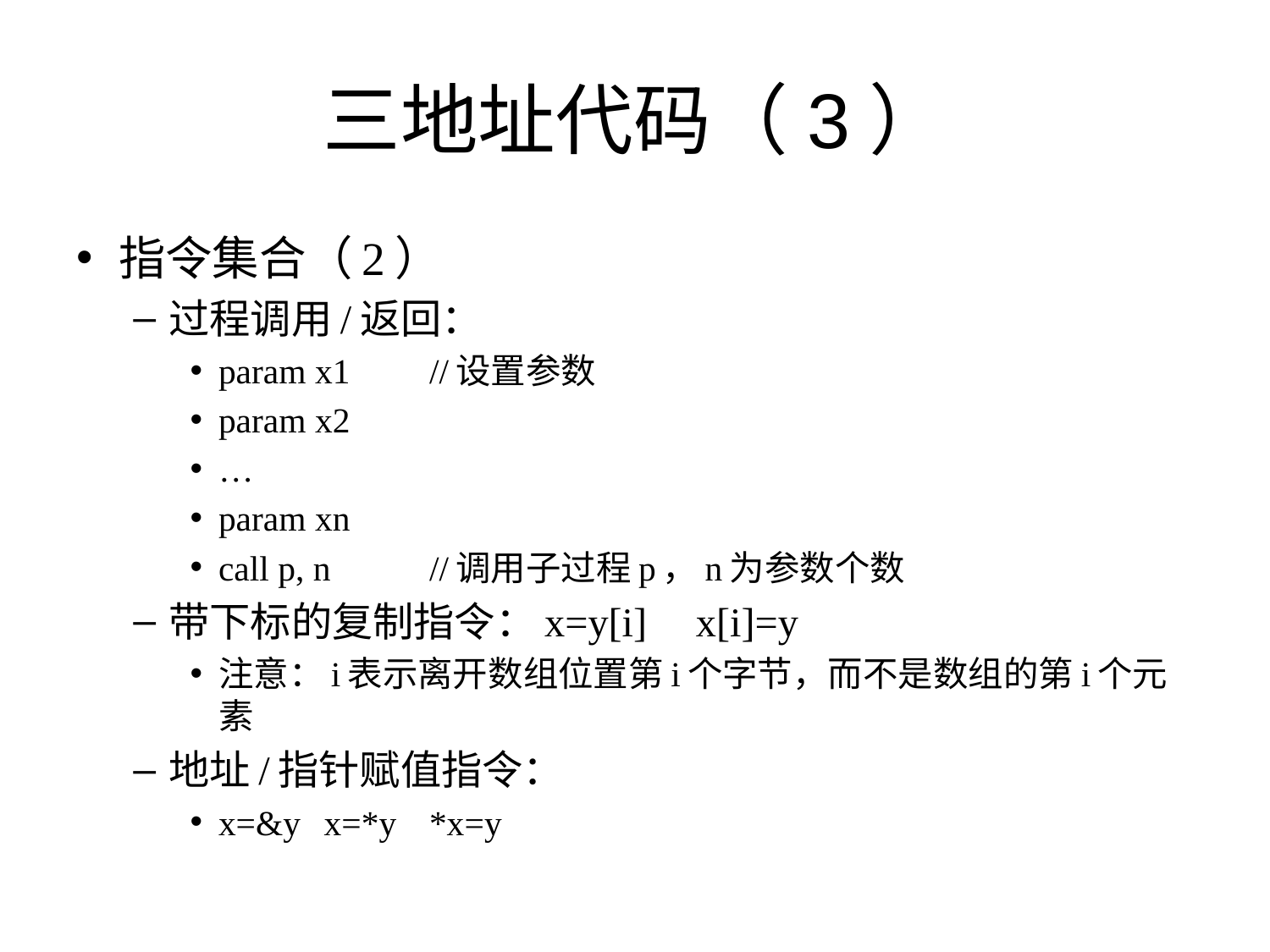

# 三地址代码（3）
指令集合（2）
过程调用/返回：
param x1		//设置参数
param x2
…
param xn
call p, n		//调用子过程p，n为参数个数
带下标的复制指令：x=y[i] 	x[i]=y
注意：i表示离开数组位置第i个字节，而不是数组的第i个元素
地址/指针赋值指令：
x=&y		x=*y		*x=y